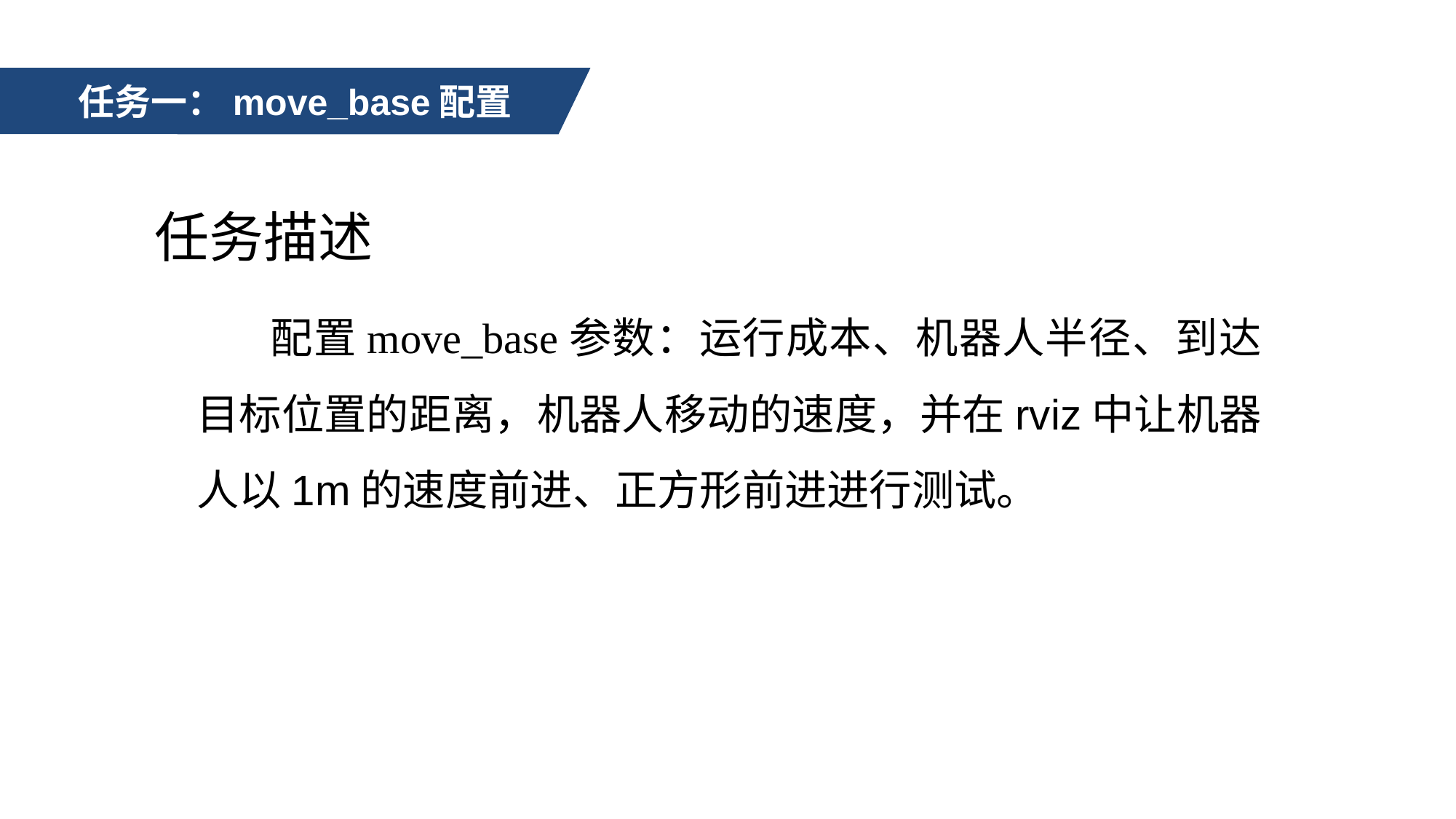

任务一：move_base配置
任务描述
      配置move_base参数：运行成本、机器人半径、到达目标位置的距离，机器人移动的速度，并在rviz中让机器人以1m的速度前进、正方形前进进行测试。